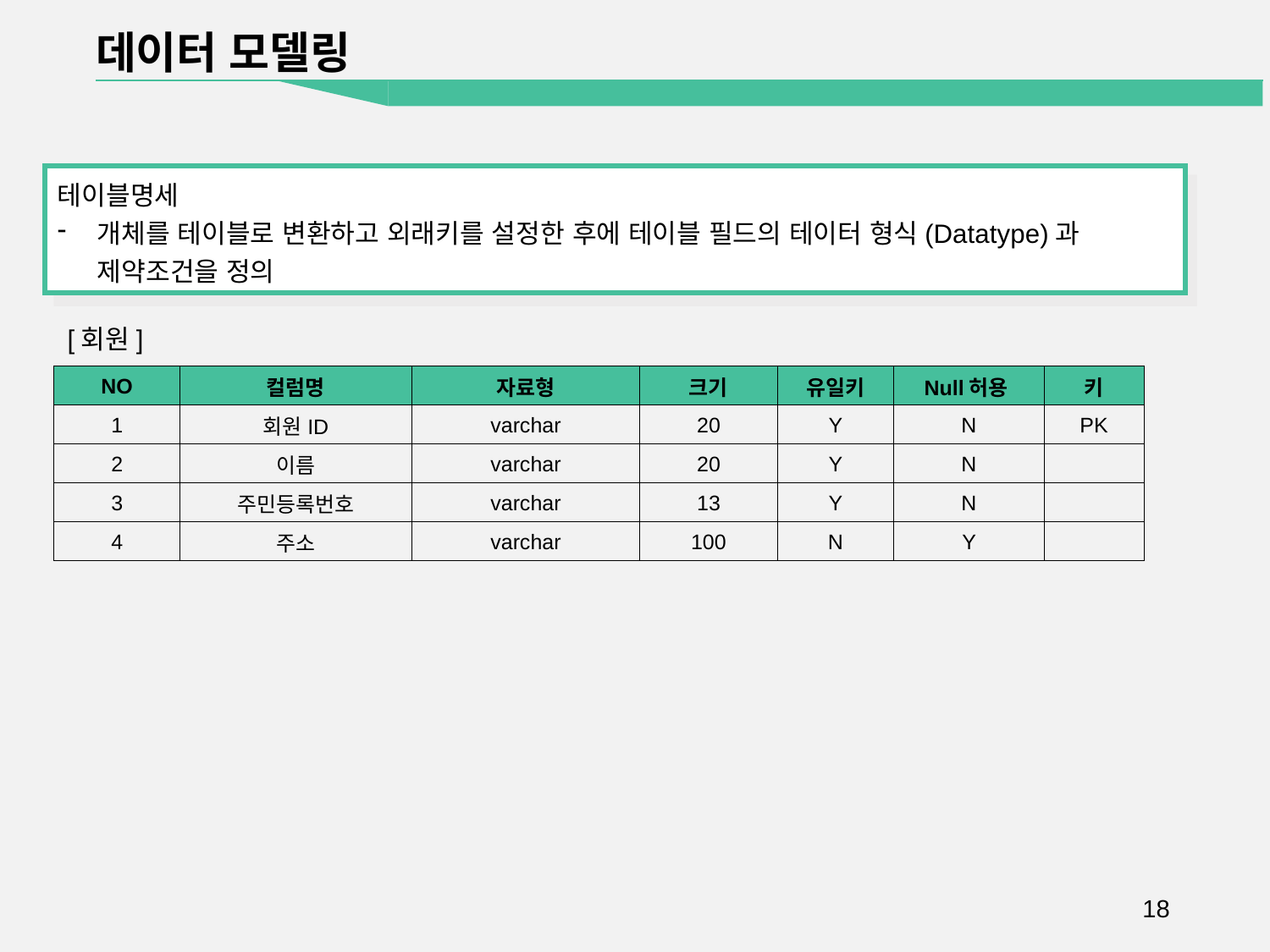

데이터 모델링

테이블명세
개체를 테이블로 변환하고 외래키를 설정한 후에 테이블 필드의 테이터 형식(Datatype)과 제약조건을 정의
[회원]
| NO | 컬럼명 | 자료형 | 크기 | 유일키 | Null허용 | 키 |
| --- | --- | --- | --- | --- | --- | --- |
| 1 | 회원ID | varchar | 20 | Y | N | PK |
| 2 | 이름 | varchar | 20 | Y | N |  |
| 3 | 주민등록번호 | varchar | 13 | Y | N |  |
| 4 | 주소 | varchar | 100 | N | Y |  |
18